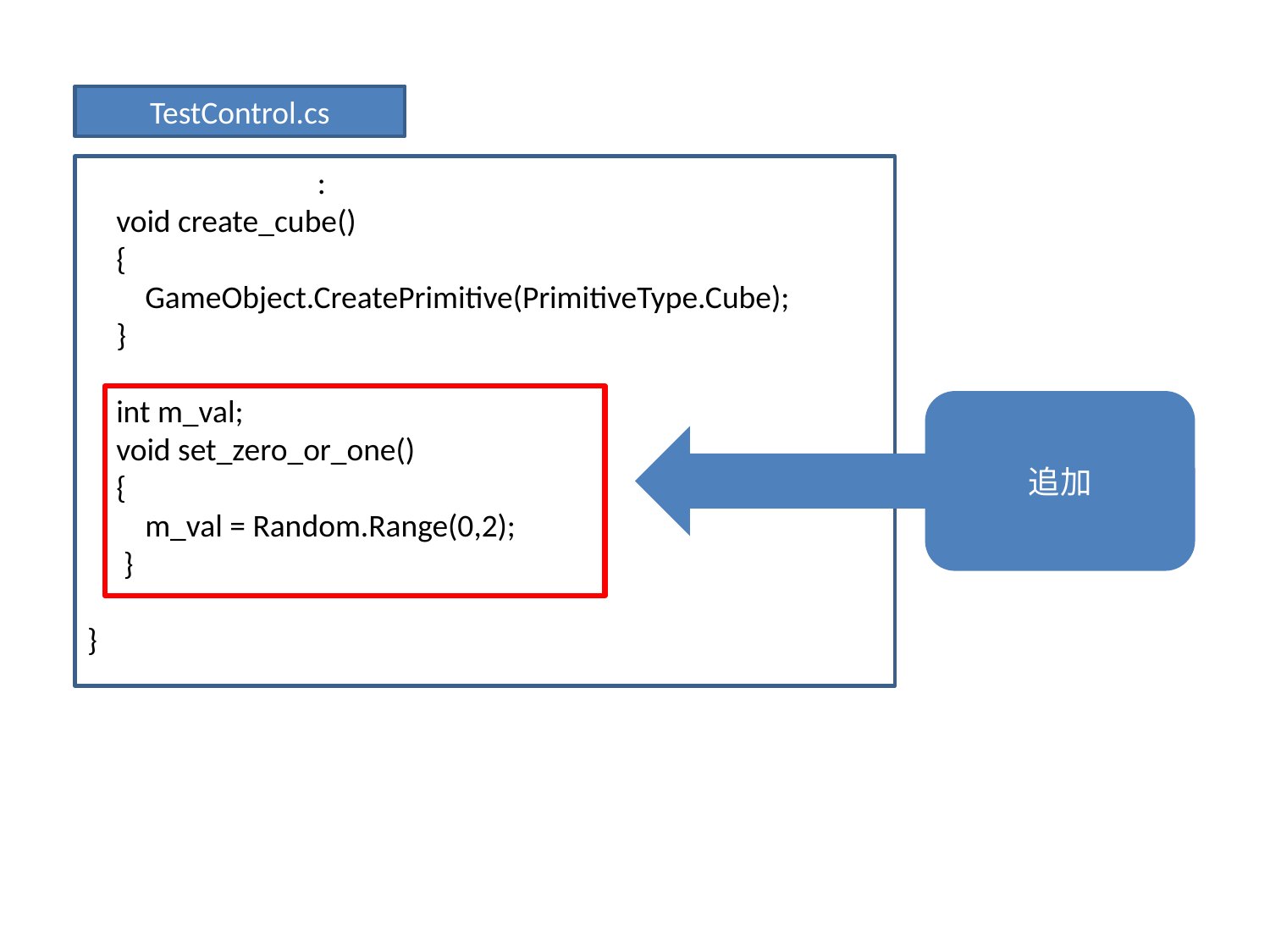

TestControl.cs
	　　　:
    void create_cube()
    {
        GameObject.CreatePrimitive(PrimitiveType.Cube);
    }

    int m_val;
    void set_zero_or_one()
    {
        m_val = Random.Range(0,2);
     }

}

追加